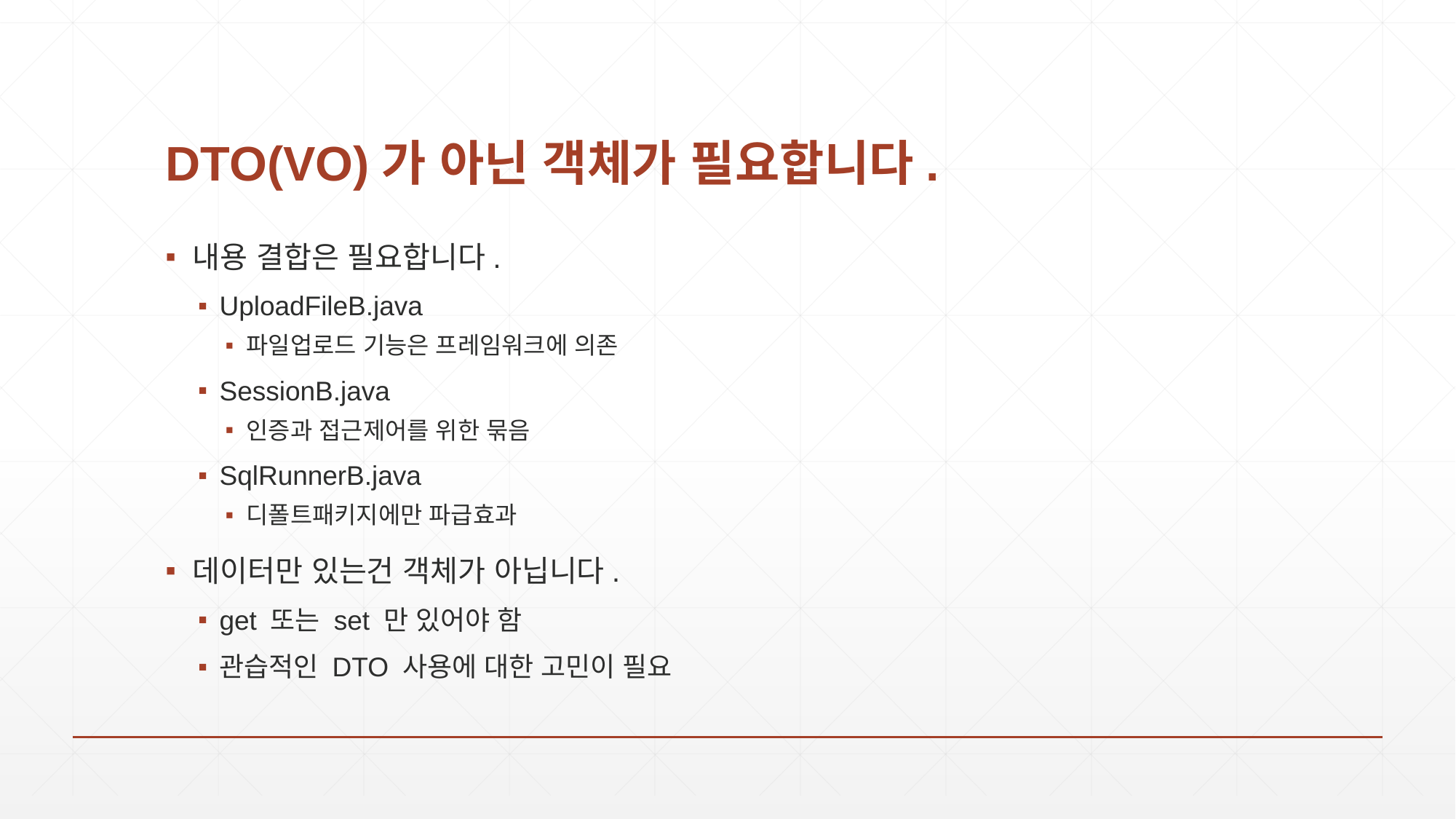

# DTO(VO)가 아닌 객체가 필요합니다.
내용 결합은 필요합니다.
UploadFileB.java
파일업로드 기능은 프레임워크에 의존
SessionB.java
인증과 접근제어를 위한 묶음
SqlRunnerB.java
디폴트패키지에만 파급효과
데이터만 있는건 객체가 아닙니다.
get 또는 set 만 있어야 함
관습적인 DTO 사용에 대한 고민이 필요